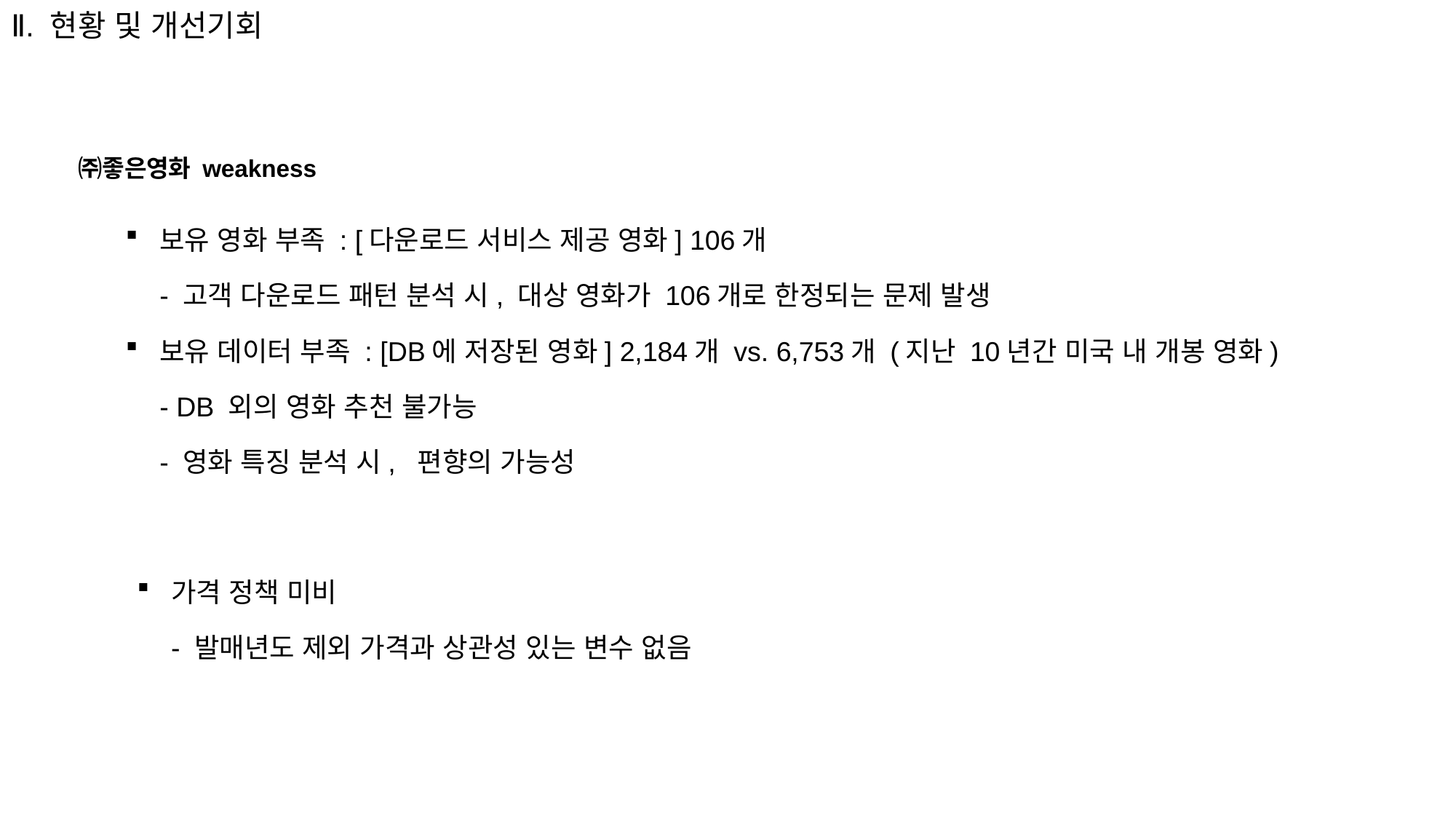

# Ⅱ. 현황 및 개선기회
㈜좋은영화 weakness
보유 영화 부족 : [다운로드 서비스 제공 영화] 106개
- 고객 다운로드 패턴 분석 시, 대상 영화가 106개로 한정되는 문제 발생
보유 데이터 부족 : [DB에 저장된 영화] 2,184개 vs. 6,753개 (지난 10년간 미국 내 개봉 영화)
- DB 외의 영화 추천 불가능
- 영화 특징 분석 시,  편향의 가능성

가격 정책 미비
- 발매년도 제외 가격과 상관성 있는 변수 없음